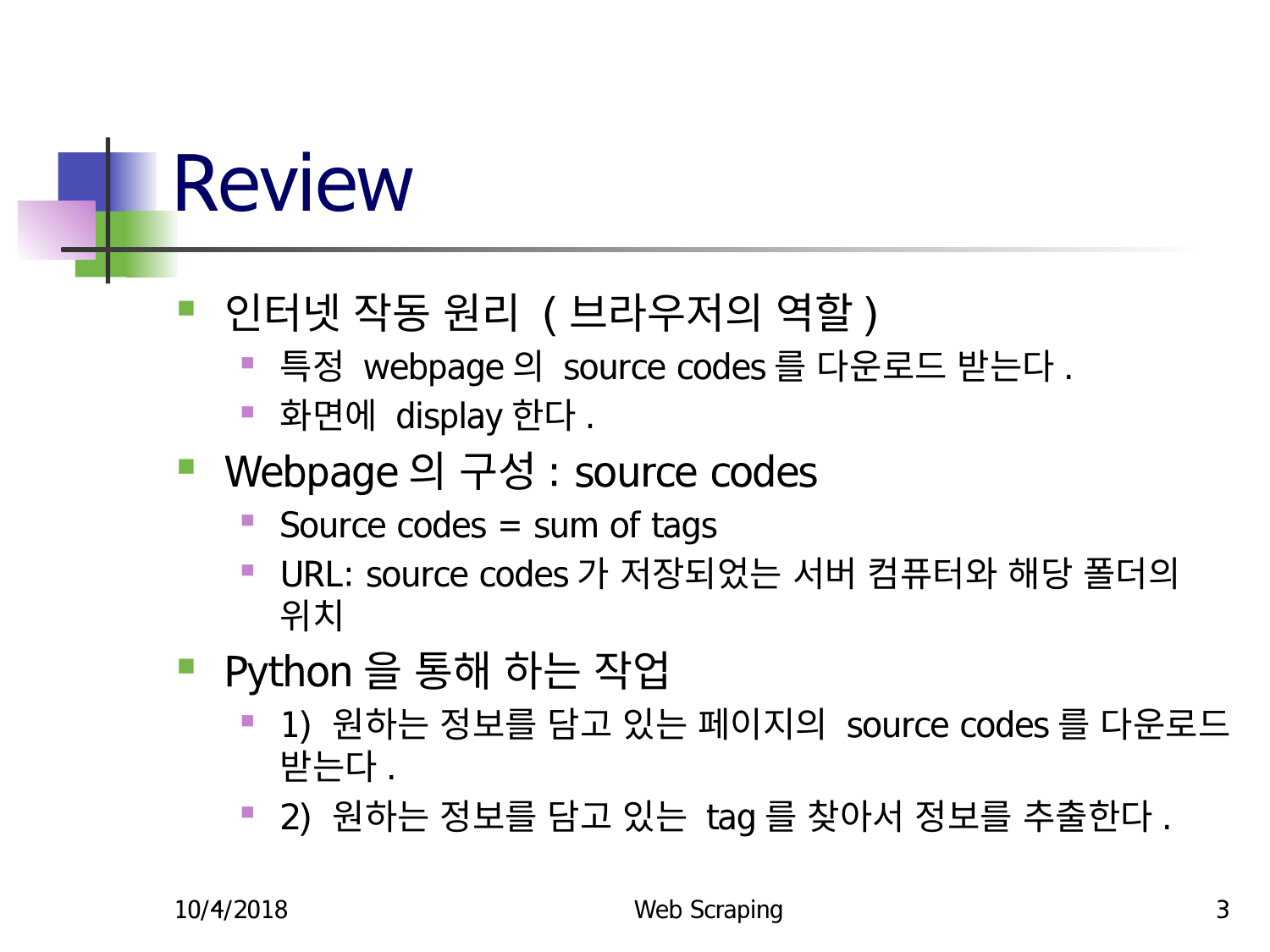

# Review
인터넷 작동 원리 (브라우저의 역할)
특정 webpage의 source codes를 다운로드 받는다.
화면에 display한다.
Webpage의 구성: source codes
Source codes = sum of tags
URL: source codes가 저장되었는 서버 컴퓨터와 해당 폴더의 위치
Python을 통해 하는 작업
1) 원하는 정보를 담고 있는 페이지의 source codes를 다운로드 받는다.
2) 원하는 정보를 담고 있는 tag를 찾아서 정보를 추출한다.
10/4/2018
Web Scraping
3